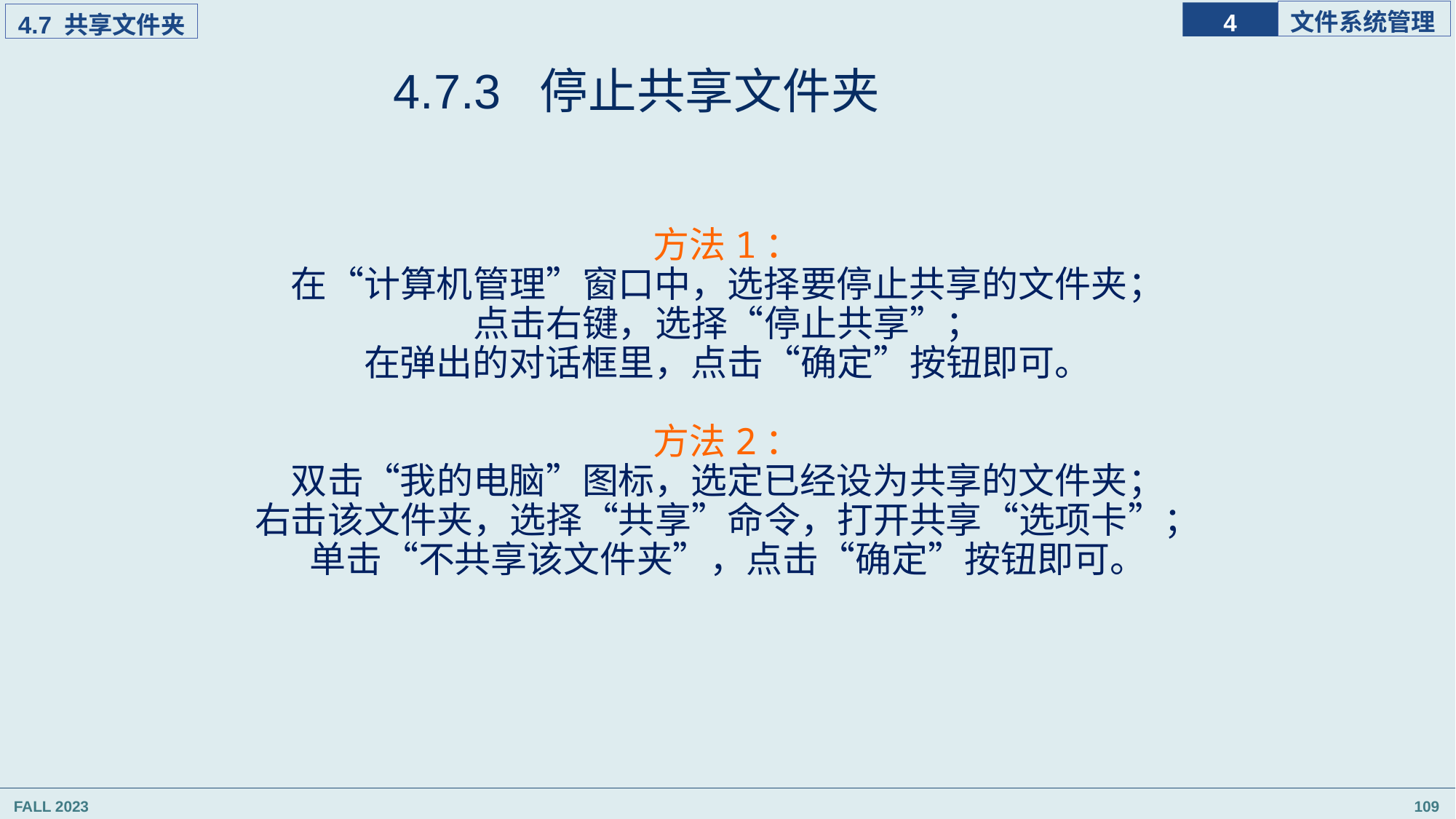

4.7.3  停止共享文件夹
方法1：
在“计算机管理”窗口中，选择要停止共享的文件夹；
点击右键，选择“停止共享”；
在弹出的对话框里，点击“确定”按钮即可。

方法2：
双击“我的电脑”图标，选定已经设为共享的文件夹；
右击该文件夹，选择“共享”命令，打开共享“选项卡”；
单击“不共享该文件夹”，点击“确定”按钮即可。